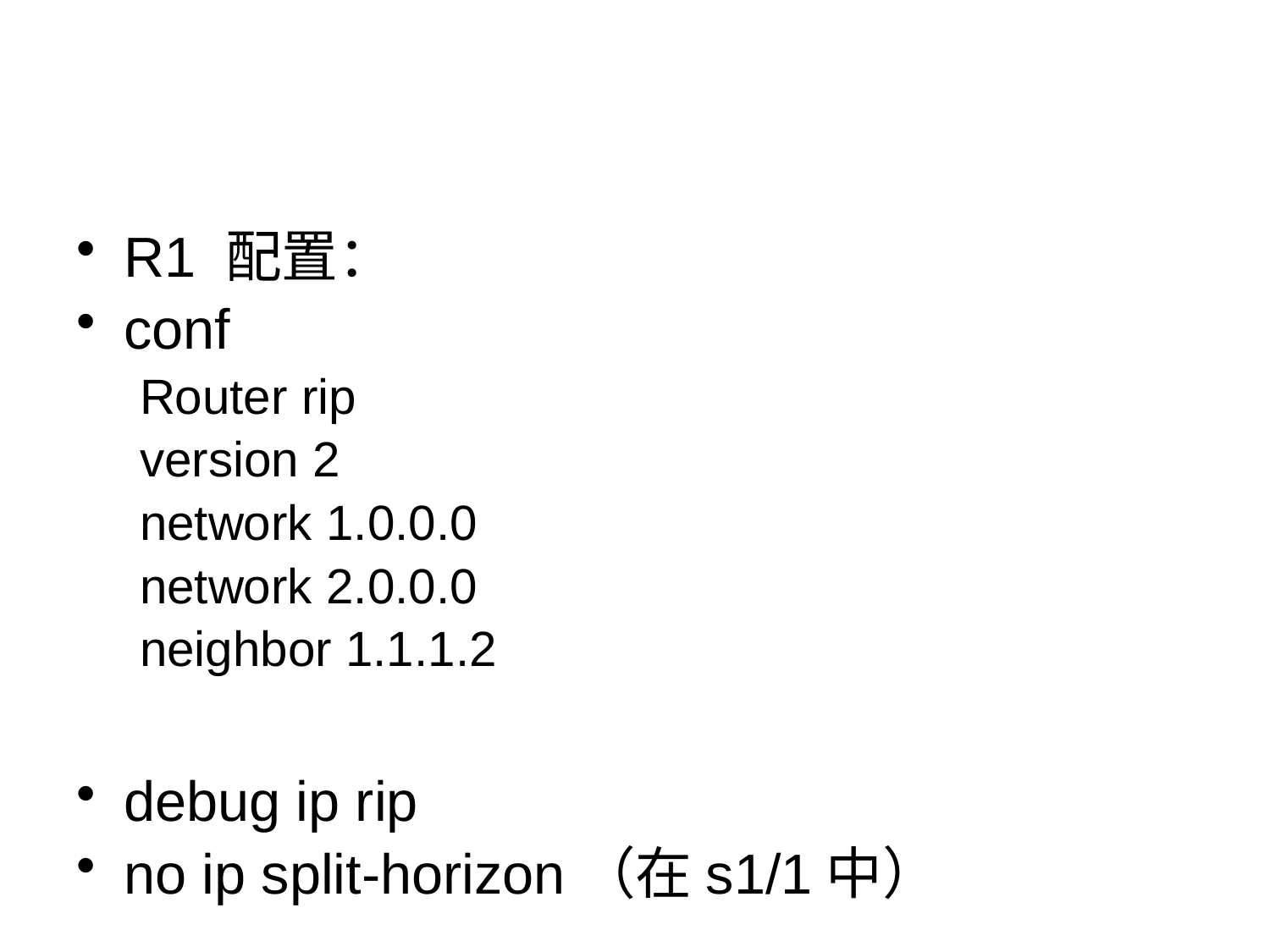

#
R1 配置：
conf
Router rip
version 2
network 1.0.0.0
network 2.0.0.0
neighbor 1.1.1.2

debug ip rip
no ip split-horizon（在s1/1中）